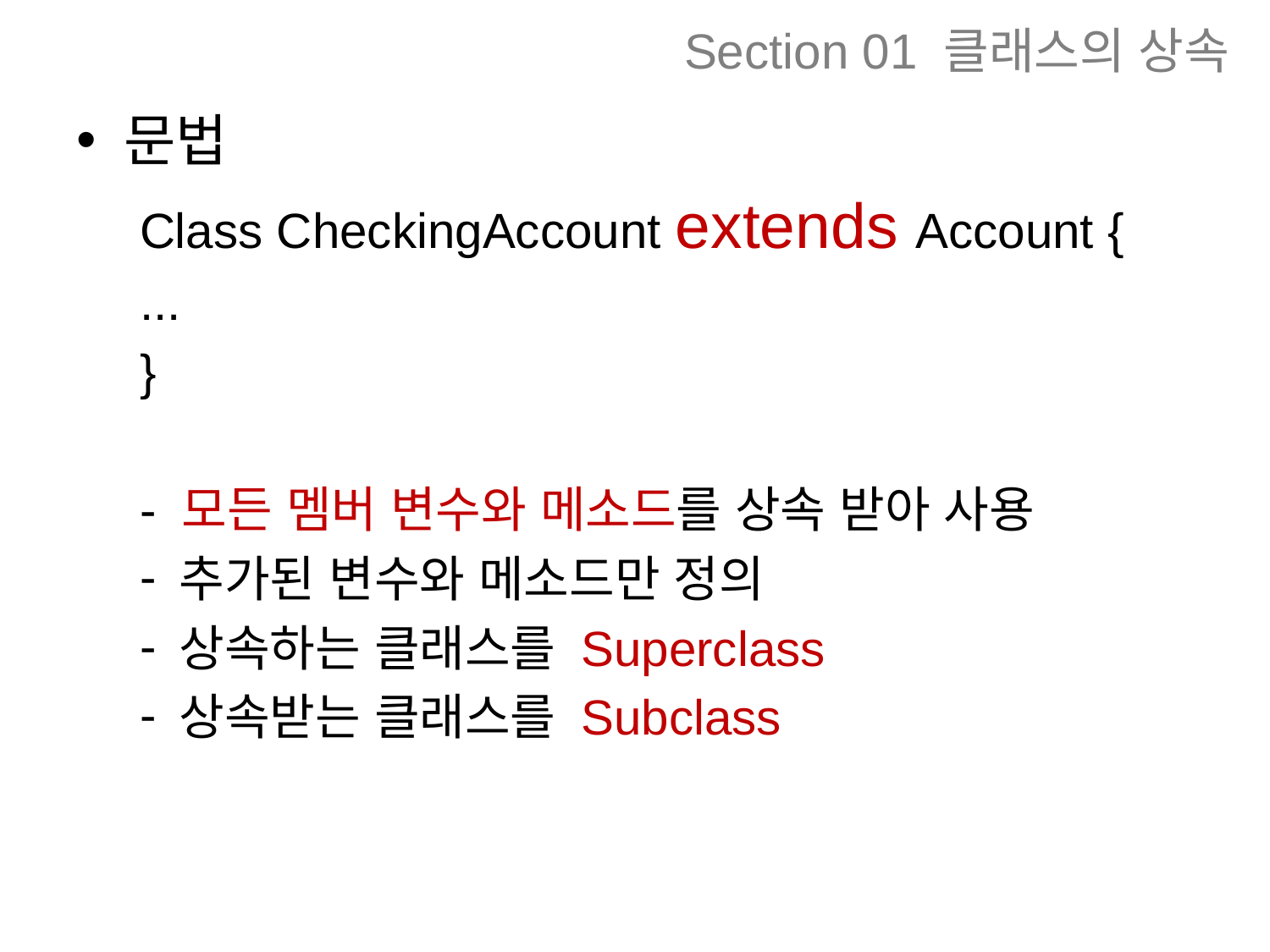

# Section 01 클래스의 상속
문법
Class CheckingAccount extends Account {
...
}

- 모든 멤버 변수와 메소드를 상속 받아 사용
추가된 변수와 메소드만 정의
상속하는 클래스를 Superclass
상속받는 클래스를 Subclass